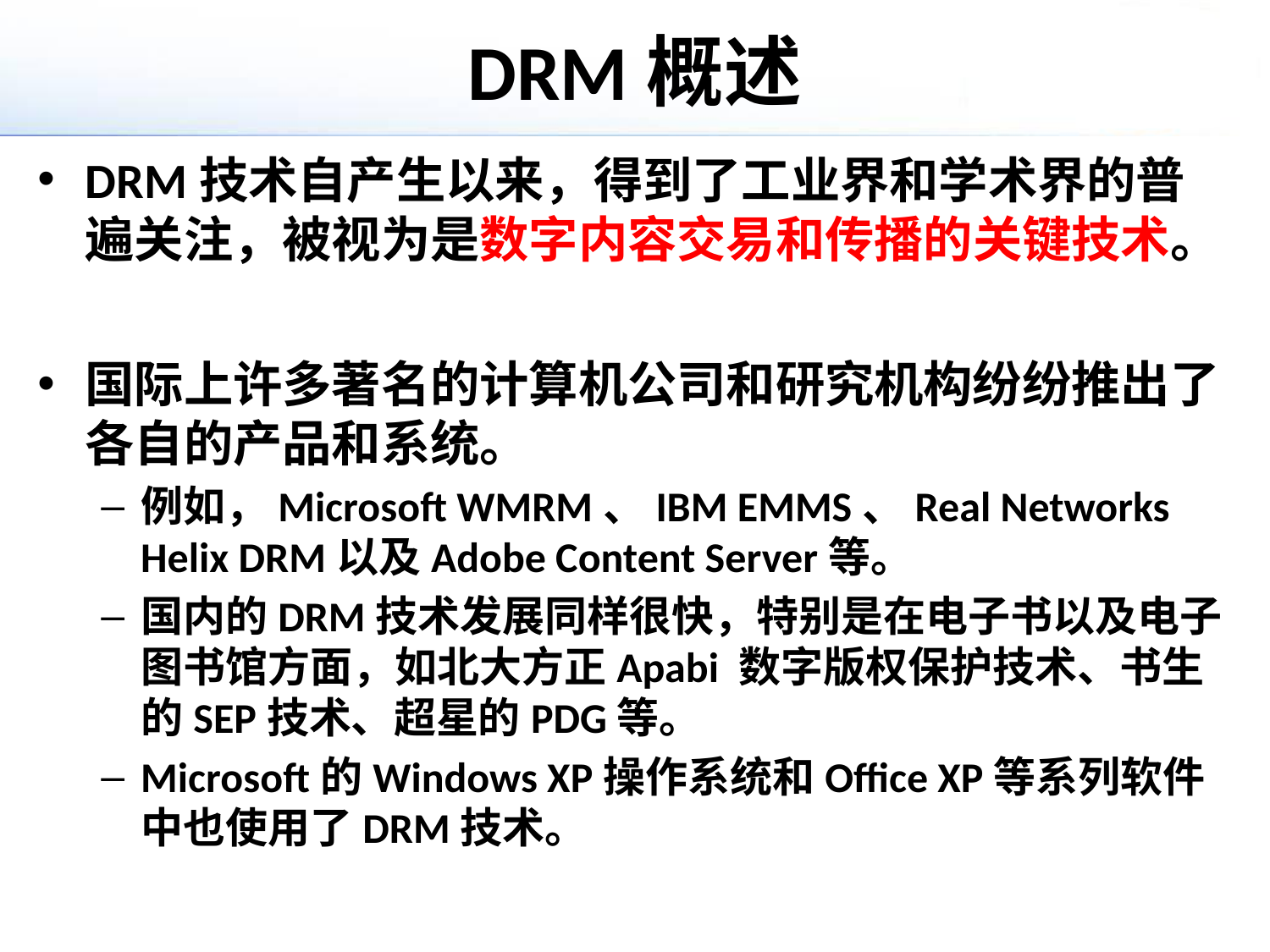

# DRM概述
DRM技术自产生以来，得到了工业界和学术界的普遍关注，被视为是数字内容交易和传播的关键技术。

国际上许多著名的计算机公司和研究机构纷纷推出了各自的产品和系统。
例如，Microsoft WMRM、IBM EMMS、Real Networks Helix DRM以及Adobe Content Server等。
国内的DRM技术发展同样很快，特别是在电子书以及电子图书馆方面，如北大方正Apabi 数字版权保护技术、书生的SEP技术、超星的PDG等。
Microsoft的Windows XP操作系统和Office XP等系列软件中也使用了DRM技术。